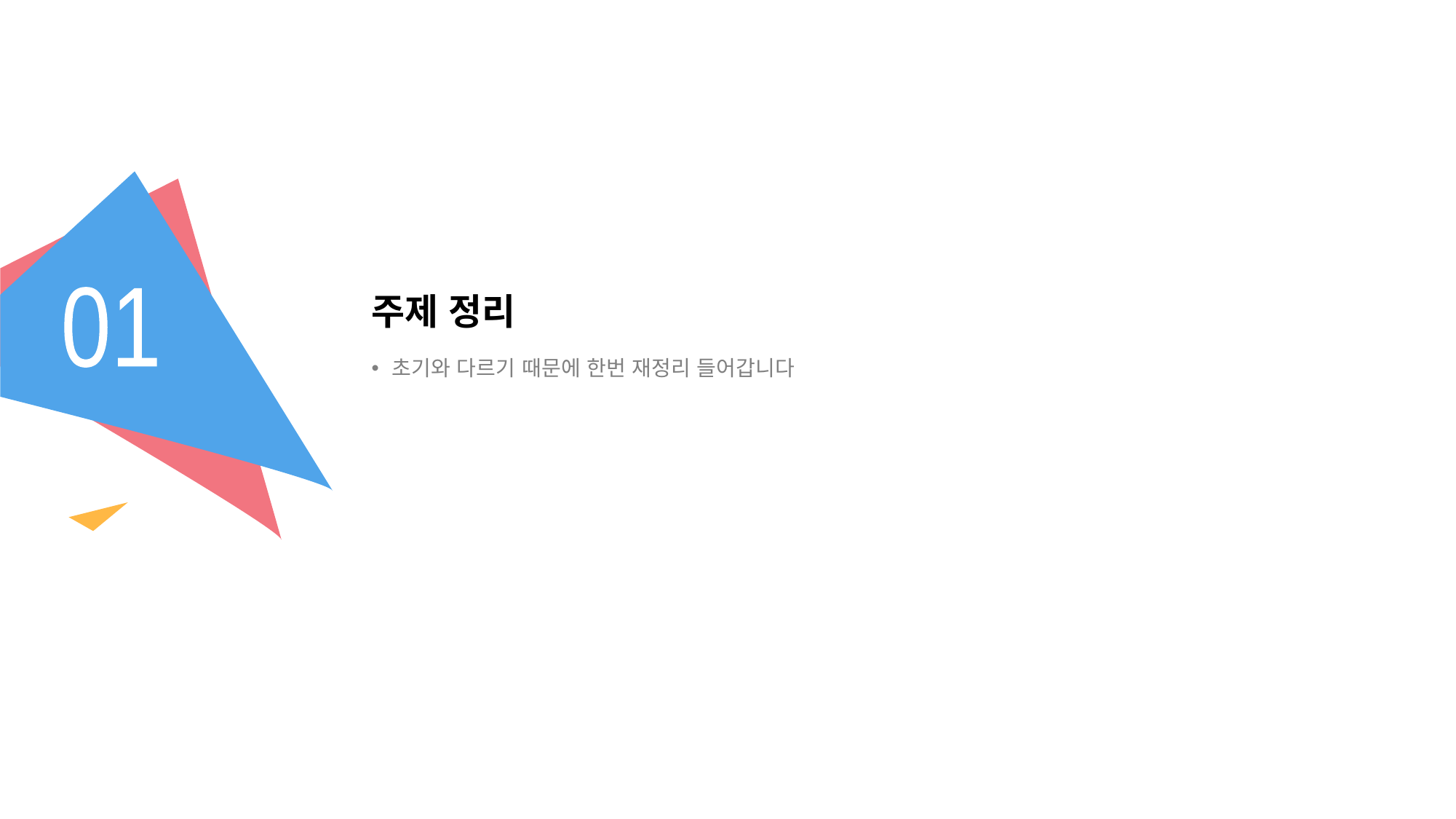

# 주제 정리
01
초기와 다르기 때문에 한번 재정리 들어갑니다